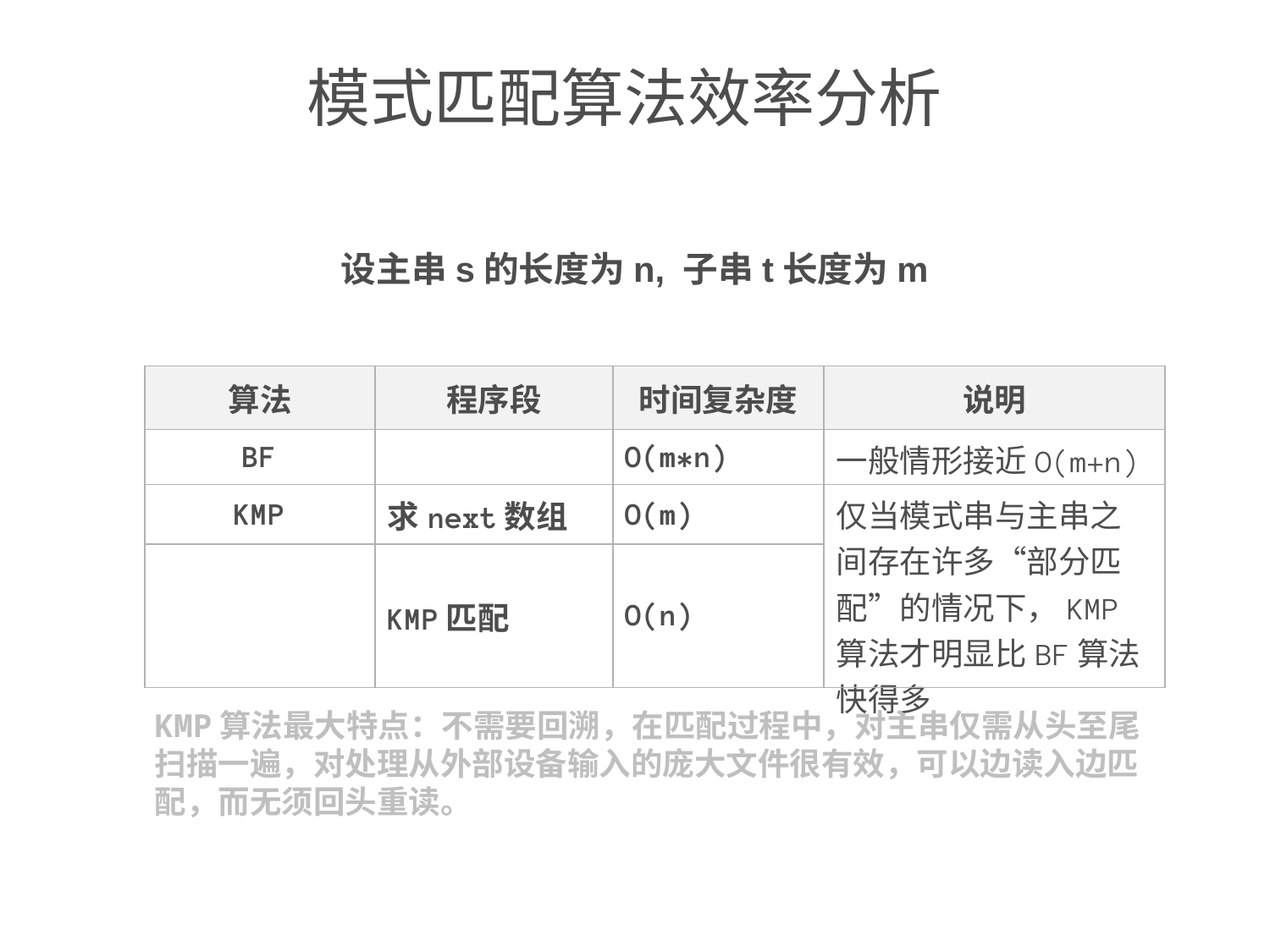

# 模式匹配算法效率分析
 设主串s的长度为n, 子串t长度为m
| 算法 | 程序段 | 时间复杂度 | 说明 |
| --- | --- | --- | --- |
| BF |  | O(m\*n) | 一般情形接近O(m+n) |
| KMP | 求next数组 | O(m) | 仅当模式串与主串之间存在许多“部分匹配”的情况下，KMP算法才明显比BF算法快得多 |
|  | KMP匹配 | O(n) |  |
KMP算法最大特点：不需要回溯，在匹配过程中，对主串仅需从头至尾扫描一遍，对处理从外部设备输入的庞大文件很有效，可以边读入边匹配，而无须回头重读。
109